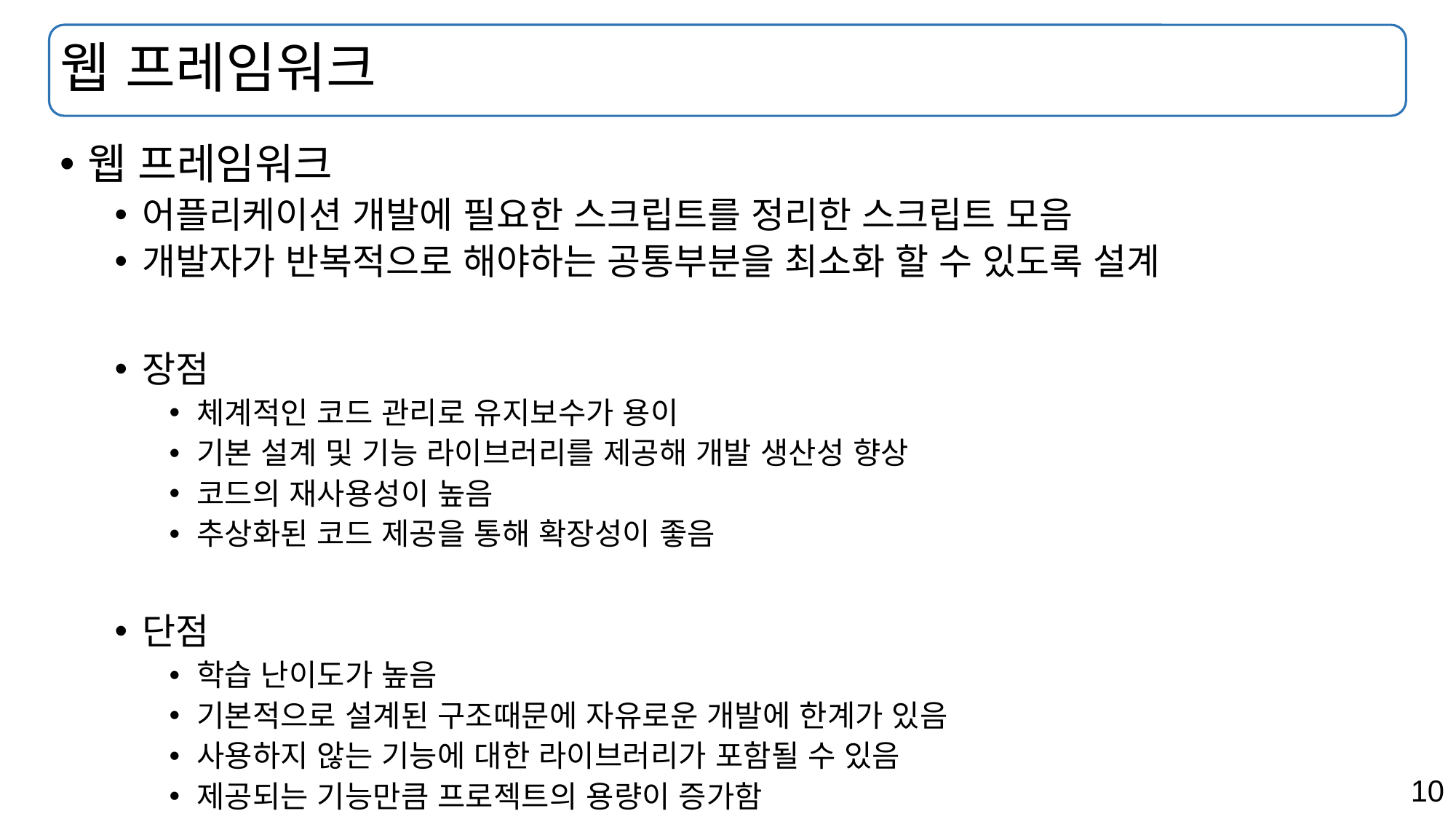

# 웹 프레임워크
웹 프레임워크
어플리케이션 개발에 필요한 스크립트를 정리한 스크립트 모음
개발자가 반복적으로 해야하는 공통부분을 최소화 할 수 있도록 설계

장점
체계적인 코드 관리로 유지보수가 용이
기본 설계 및 기능 라이브러리를 제공해 개발 생산성 향상
코드의 재사용성이 높음
추상화된 코드 제공을 통해 확장성이 좋음

단점
학습 난이도가 높음
기본적으로 설계된 구조때문에 자유로운 개발에 한계가 있음
사용하지 않는 기능에 대한 라이브러리가 포함될 수 있음
제공되는 기능만큼 프로젝트의 용량이 증가함